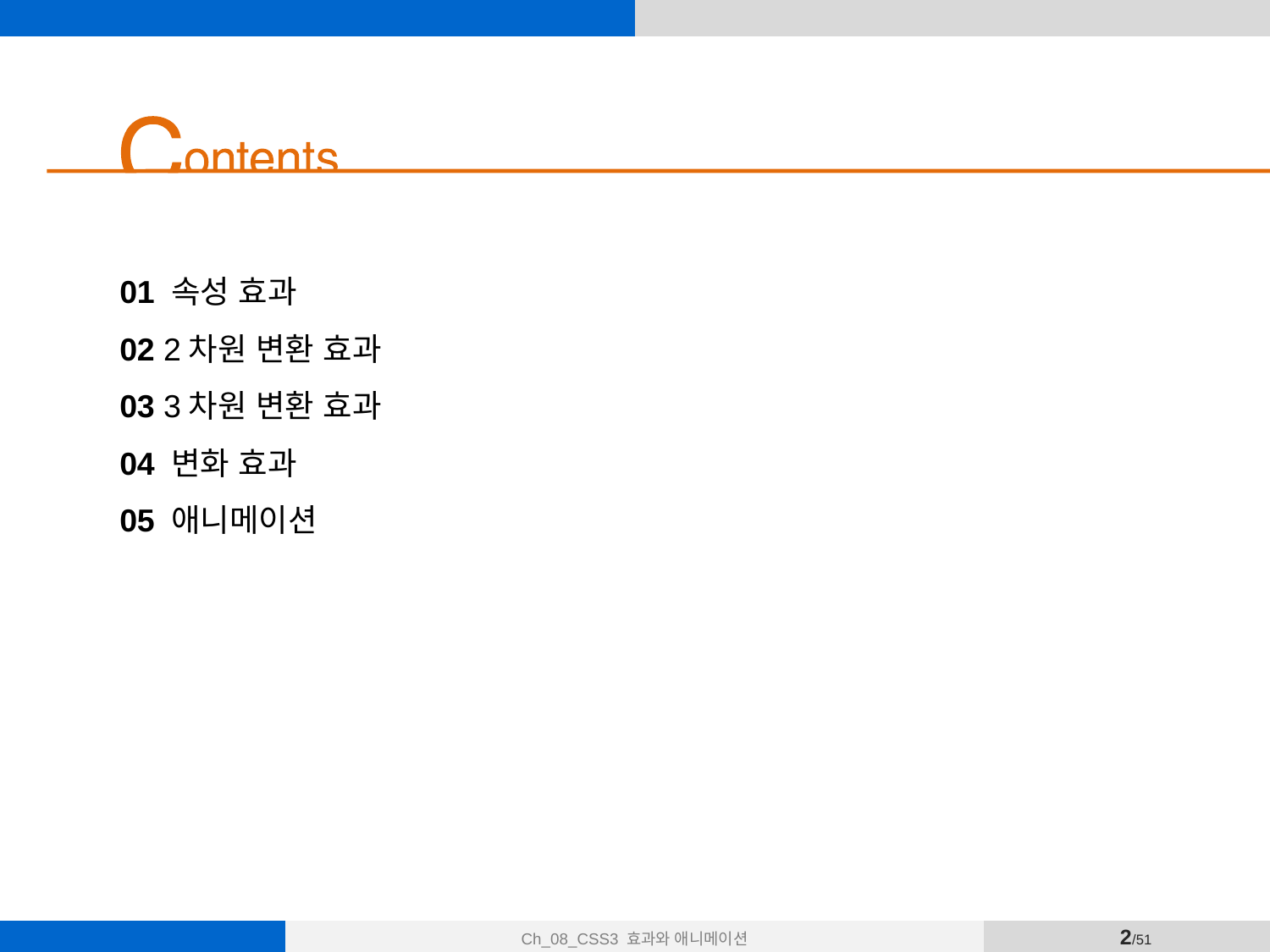

01 속성 효과
02 2차원 변환 효과
03 3차원 변환 효과
04 변화 효과
05 애니메이션